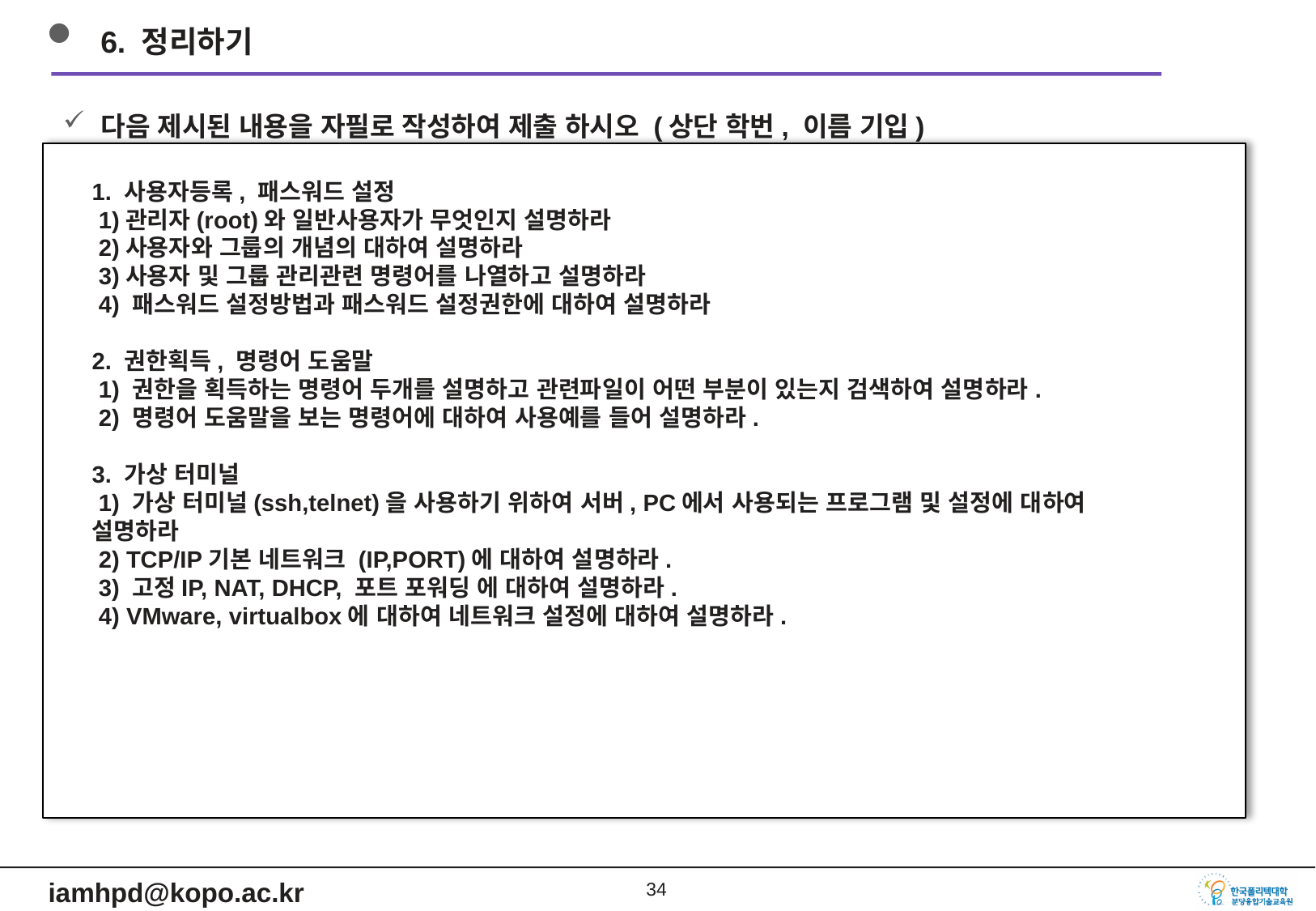

6. 정리하기
다음 제시된 내용을 자필로 작성하여 제출 하시오 (상단 학번, 이름 기입)

1. 사용자등록, 패스워드 설정
 1)관리자(root)와 일반사용자가 무엇인지 설명하라
 2)사용자와 그룹의 개념의 대하여 설명하라
 3)사용자 및 그룹 관리관련 명령어를 나열하고 설명하라
 4) 패스워드 설정방법과 패스워드 설정권한에 대하여 설명하라

2. 권한획득, 명령어 도움말
 1) 권한을 획득하는 명령어 두개를 설명하고 관련파일이 어떤 부분이 있는지 검색하여 설명하라.
 2) 명령어 도움말을 보는 명령어에 대하여 사용예를 들어 설명하라.

3. 가상 터미널
 1) 가상 터미널(ssh,telnet)을 사용하기 위하여 서버, PC에서 사용되는 프로그램 및 설정에 대하여 설명하라
 2) TCP/IP기본 네트워크 (IP,PORT)에 대하여 설명하라.
 3) 고정IP, NAT, DHCP, 포트 포워딩 에 대하여 설명하라.
 4) VMware, virtualbox에 대하여 네트워크 설정에 대하여 설명하라.
34